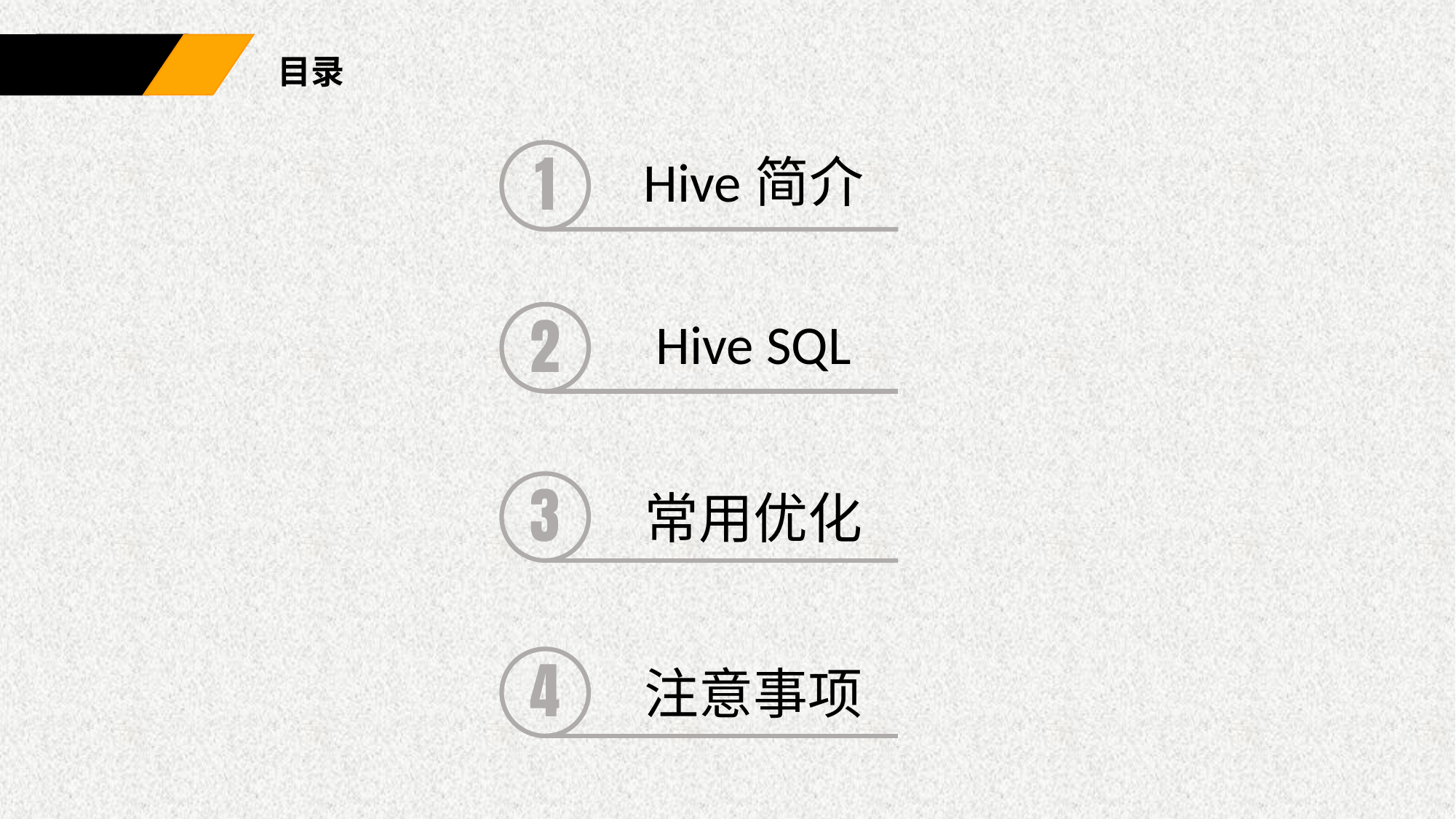

目录
1
Hive简介
2
Hive SQL
3
常用优化
4
注意事项